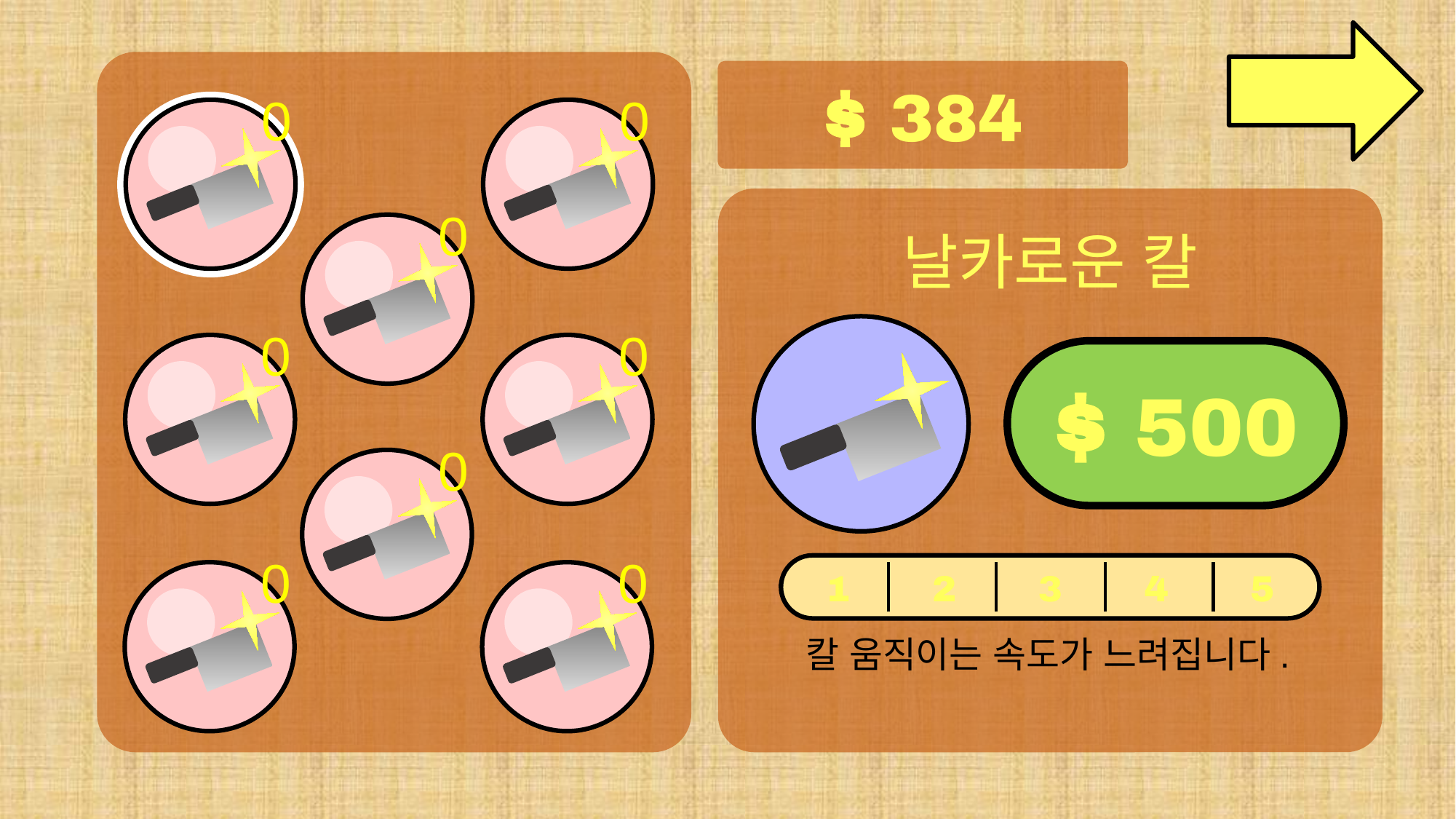

$ 384
0

0

0

날카로운 칼
0

0

$ 500
0

0

0

1         2         3         4         5
칼 움직이는 속도가 느려집니다.